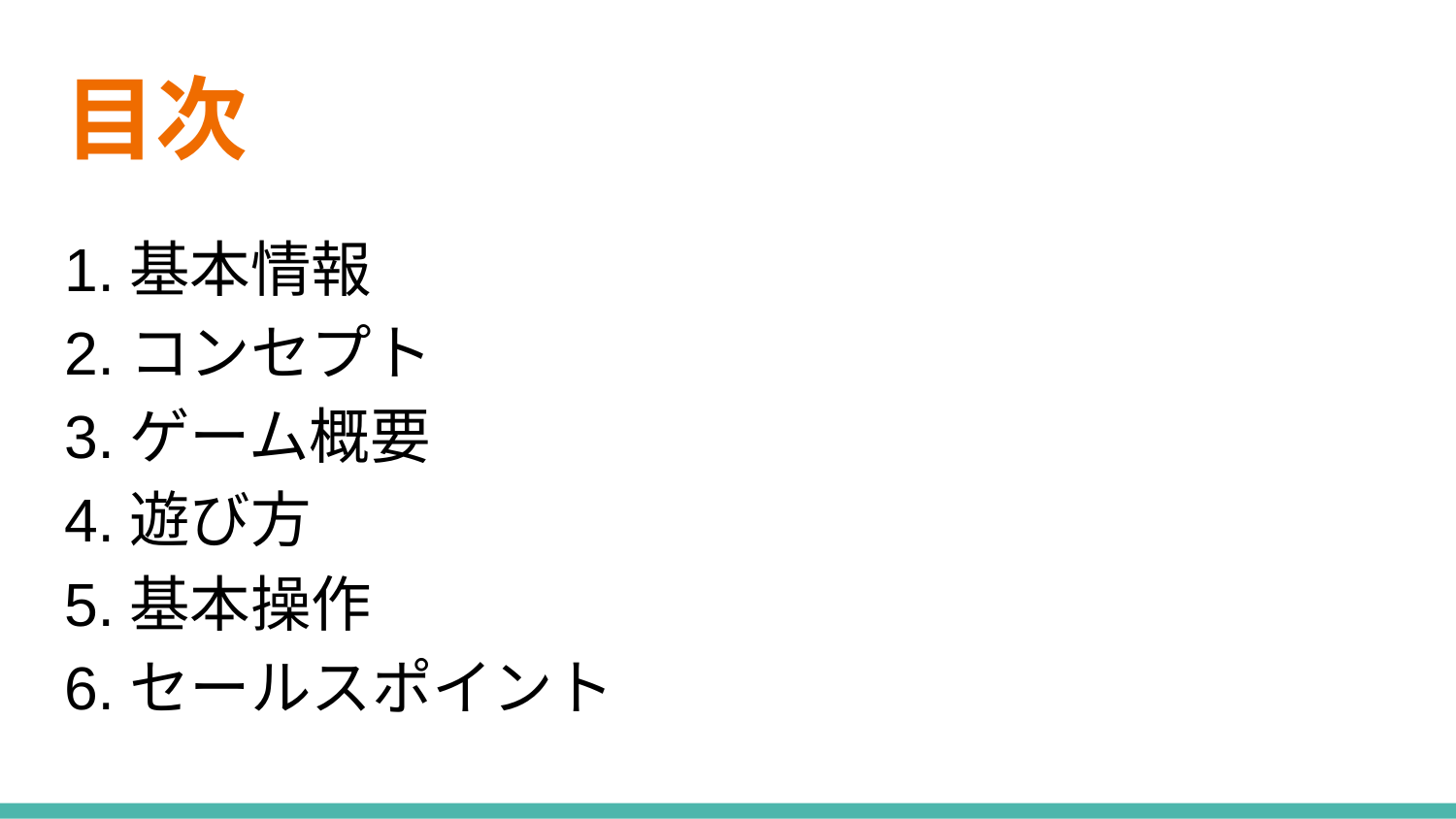

# 目次
1.基本情報
2.コンセプト
3.ゲーム概要
4.遊び方
5.基本操作
6.セールスポイント